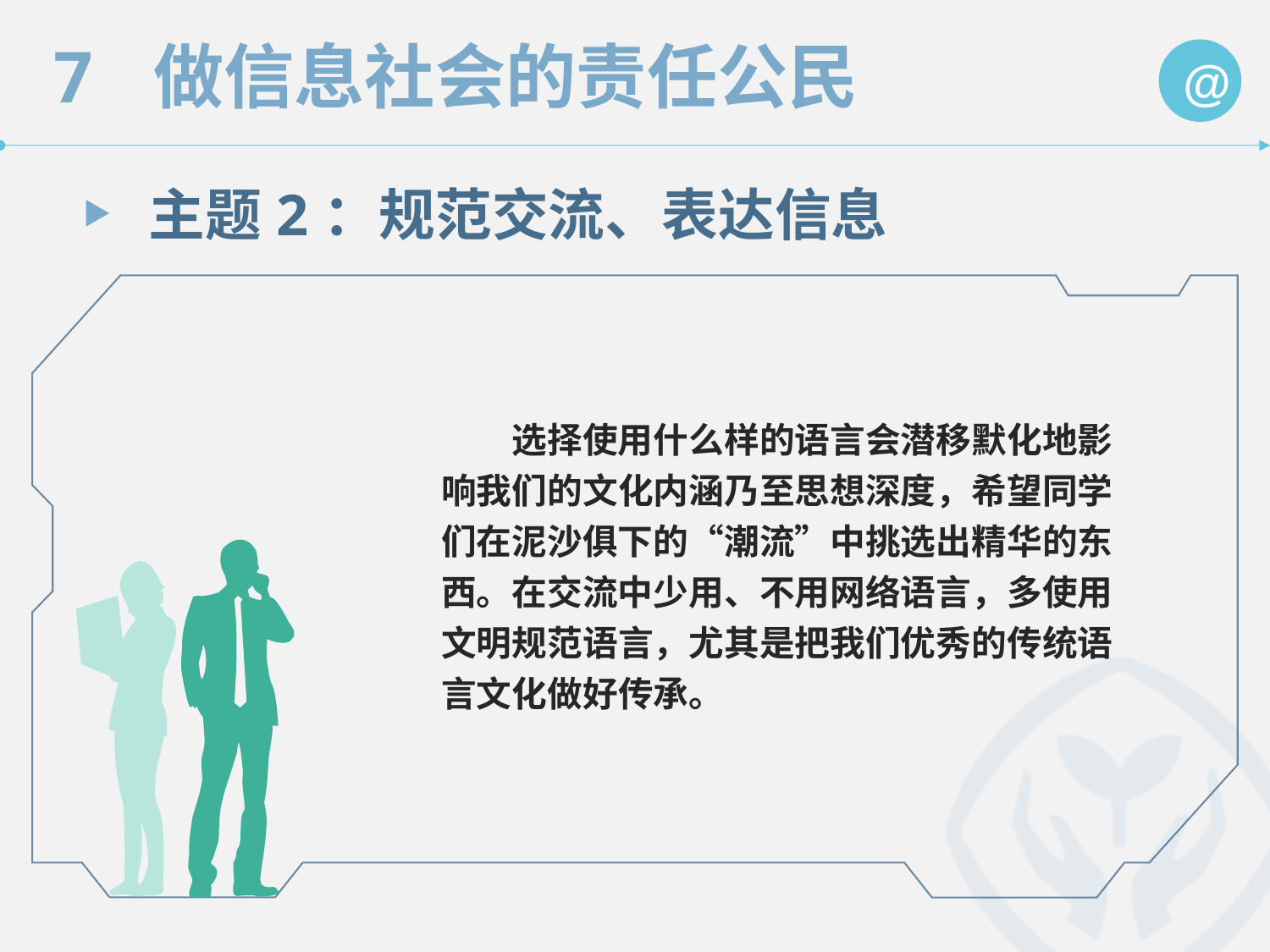

主题2：规范交流、表达信息

　　选择使用什么样的语言会潜移默化地影响我们的文化内涵乃至思想深度，希望同学们在泥沙俱下的“潮流”中挑选出精华的东西。在交流中少用、不用网络语言，多使用文明规范语言，尤其是把我们优秀的传统语言文化做好传承。